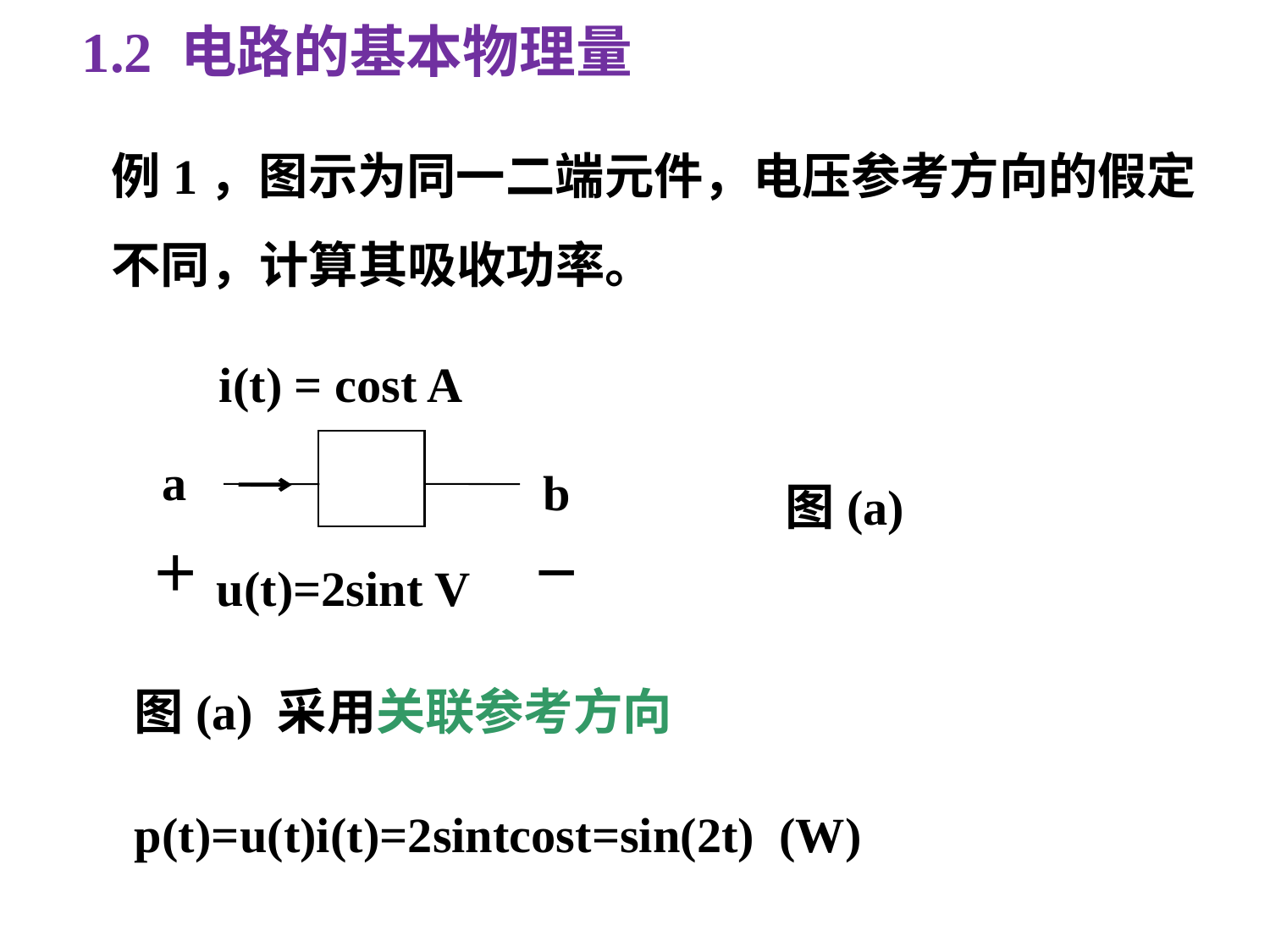

1.2 电路的基本物理量
例1，图示为同一二端元件，电压参考方向的假定不同，计算其吸收功率。
i(t) = cost A

a
b

图(a)
＋
－
u(t)=2sint V
图(a) 采用关联参考方向
p(t)=u(t)i(t)=2sintcost=sin(2t)  (W)